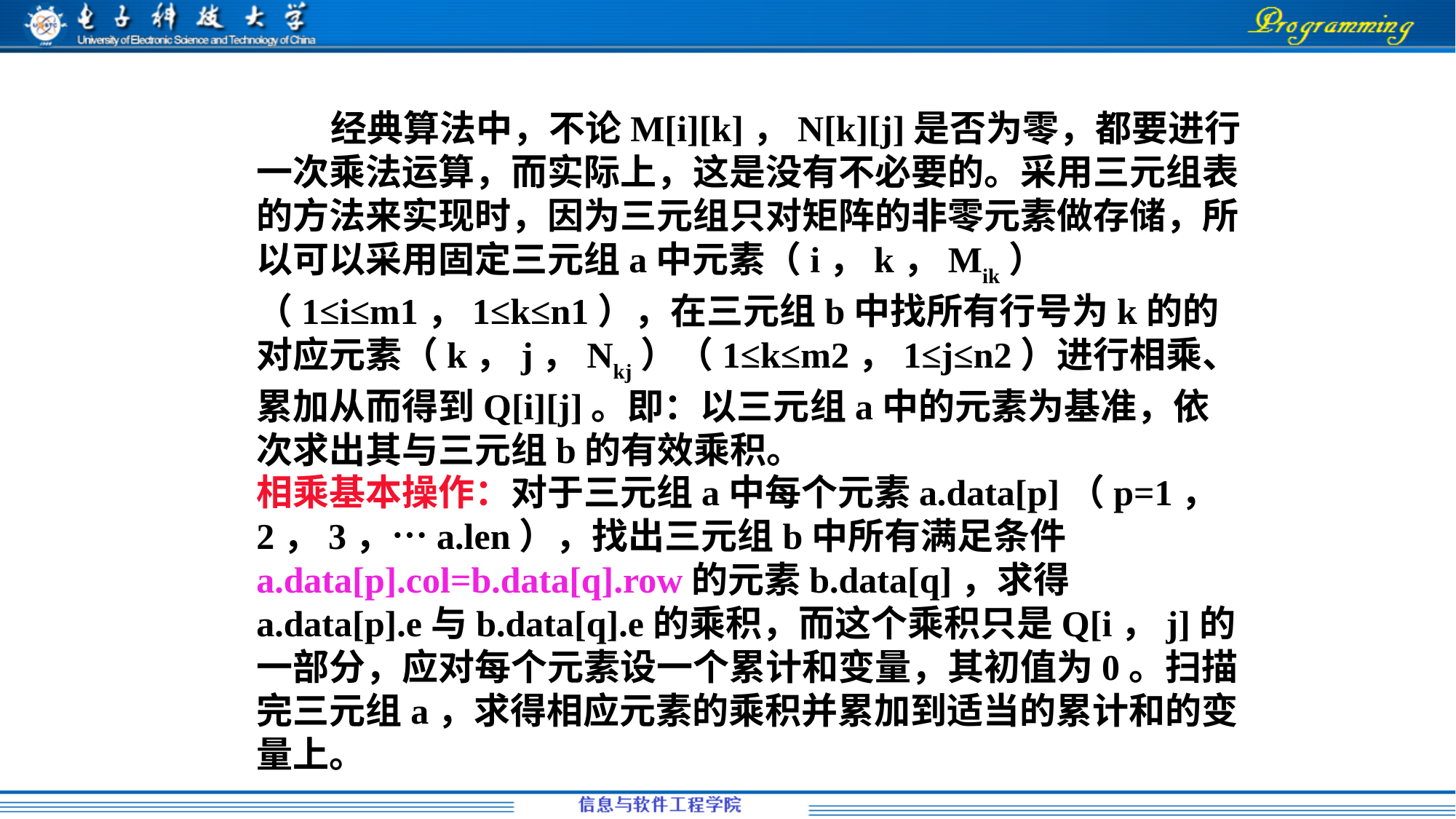

经典算法中，不论M[i][k]，N[k][j]是否为零，都要进行一次乘法运算，而实际上，这是没有不必要的。采用三元组表的方法来实现时，因为三元组只对矩阵的非零元素做存储，所以可以采用固定三元组a中元素（i，k，Mik）（1≤i≤m1，1≤k≤n1），在三元组b中找所有行号为k的的对应元素（k，j，Nkj）（1≤k≤m2，1≤j≤n2）进行相乘、累加从而得到Q[i][j]。即：以三元组a中的元素为基准，依次求出其与三元组b的有效乘积。
相乘基本操作：对于三元组a中每个元素a.data[p]（p=1，2，3，…a.len），找出三元组b中所有满足条件a.data[p].col=b.data[q].row的元素b.data[q]，求得a.data[p].e与b.data[q].e的乘积，而这个乘积只是Q[i，j]的一部分，应对每个元素设一个累计和变量，其初值为0。扫描完三元组a，求得相应元素的乘积并累加到适当的累计和的变量上。